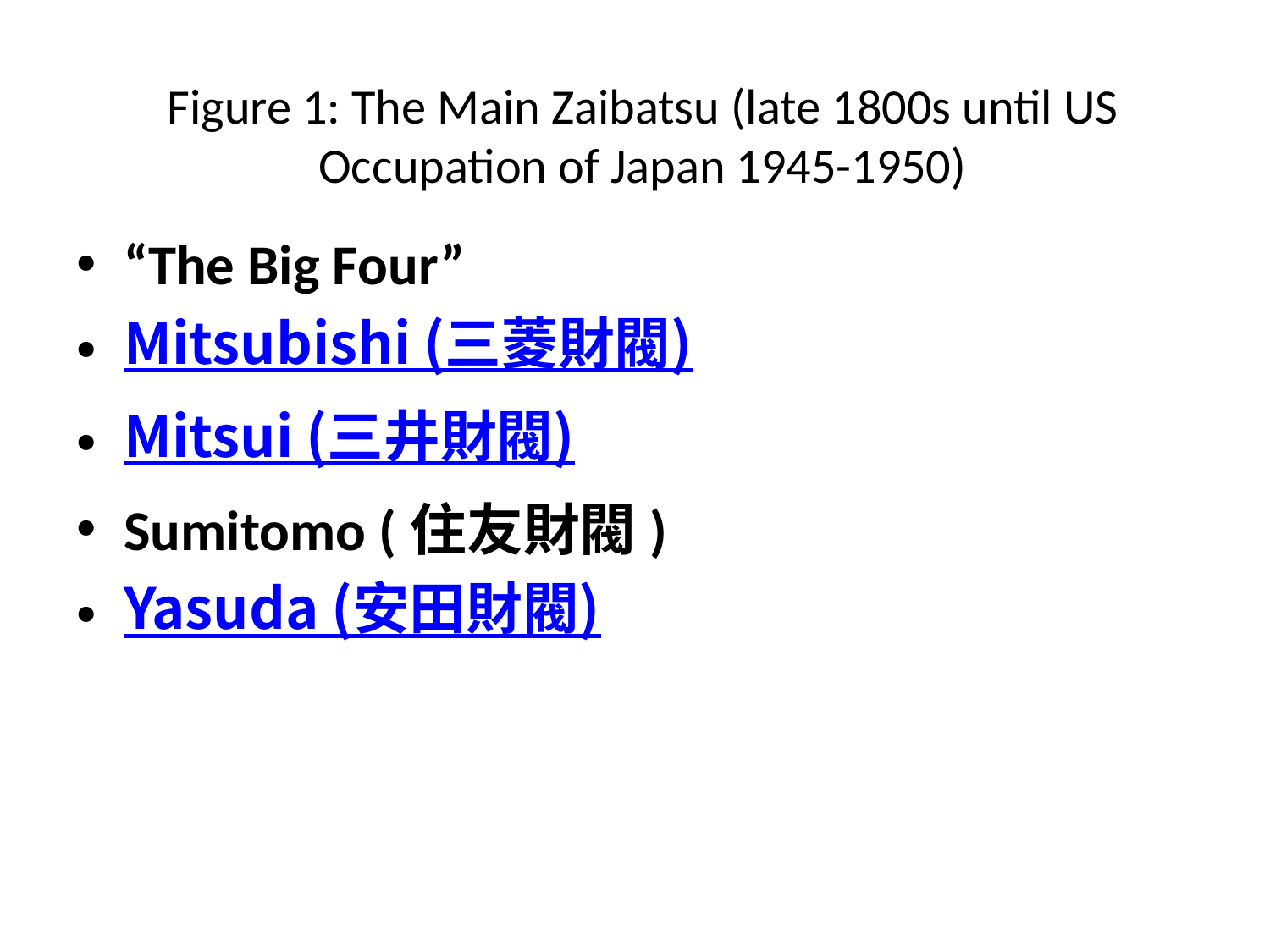

# Figure 1: The Main Zaibatsu (late 1800s until US Occupation of Japan 1945-1950)
“The Big Four”
Mitsubishi (三菱財閥)
Mitsui (三井財閥)
Sumitomo (住友財閥)
Yasuda (安田財閥)